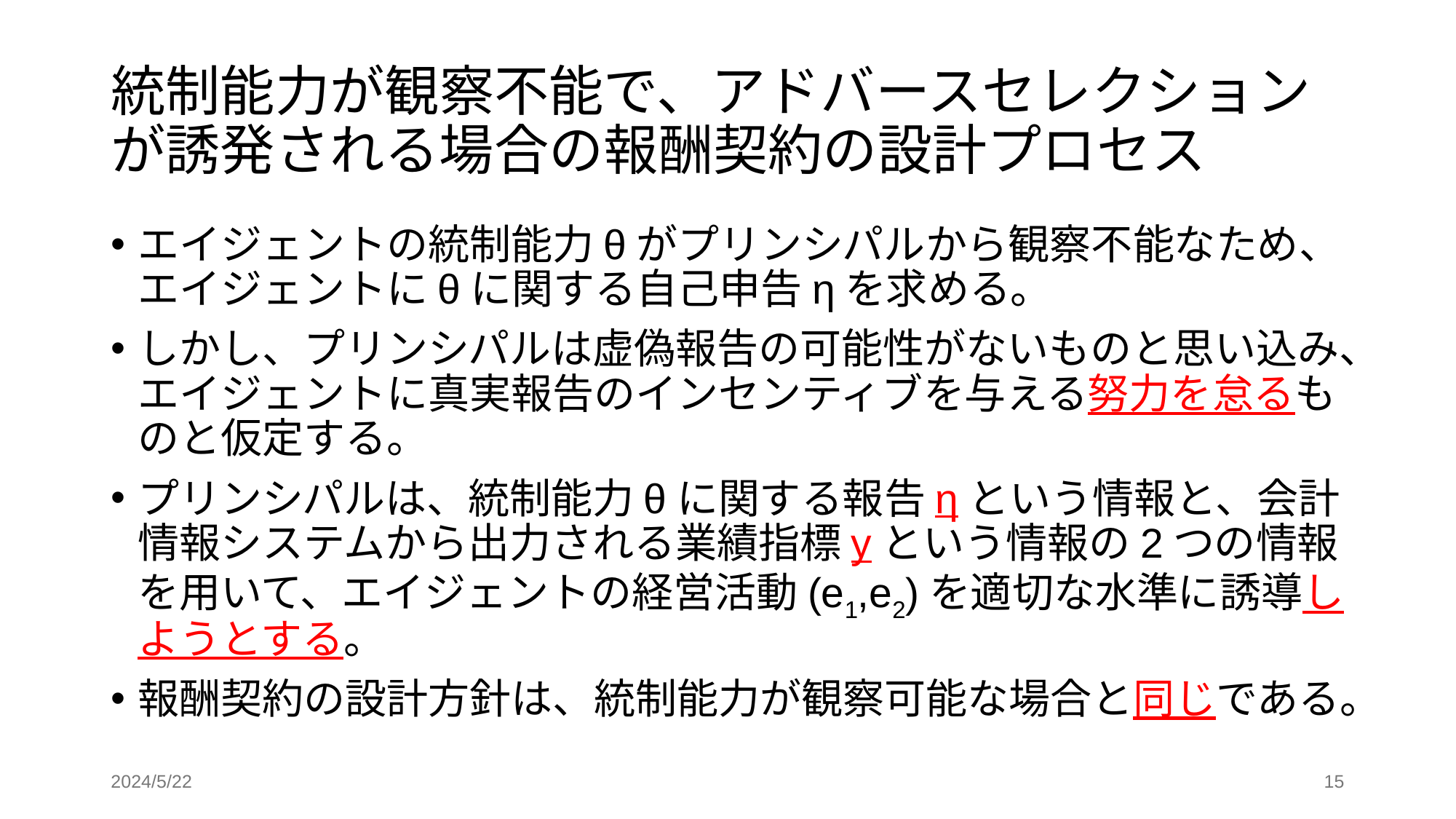

# 統制能力が観察不能で、アドバースセレクションが誘発される場合の報酬契約の設計プロセス
エイジェントの統制能力θがプリンシパルから観察不能なため、エイジェントにθに関する自己申告ηを求める。
しかし、プリンシパルは虚偽報告の可能性がないものと思い込み、エイジェントに真実報告のインセンティブを与える努力を怠るものと仮定する。
プリンシパルは、統制能力θに関する報告ηという情報と、会計情報システムから出力される業績指標yという情報の2つの情報を用いて、エイジェントの経営活動(e1,e2)を適切な水準に誘導しようとする。
報酬契約の設計方針は、統制能力が観察可能な場合と同じである。
2024/5/22
15